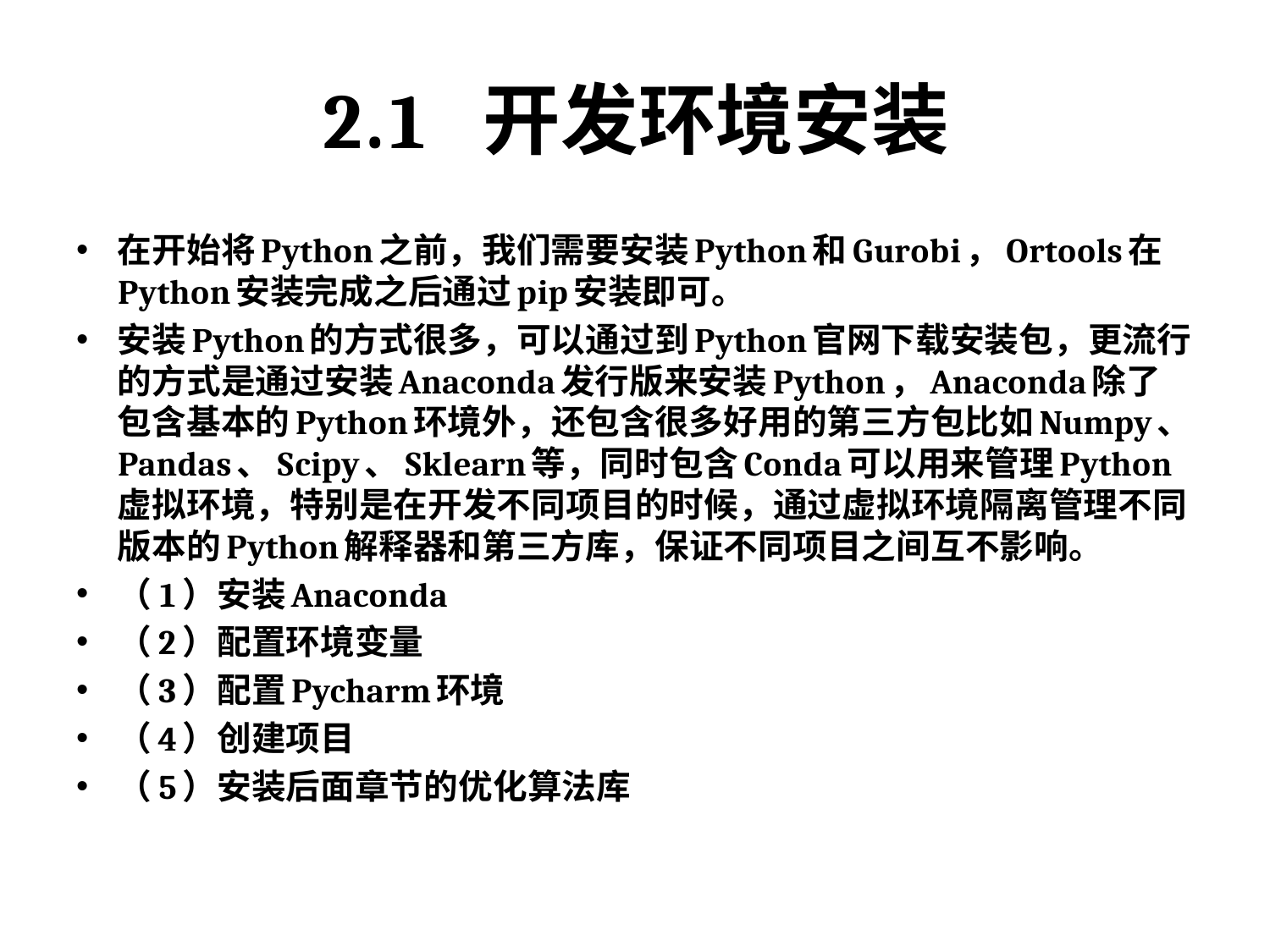

# 2.1  开发环境安装
在开始将Python之前，我们需要安装Python和Gurobi，Ortools在Python安装完成之后通过pip安装即可。
安装Python的方式很多，可以通过到Python官网下载安装包，更流行的方式是通过安装Anaconda发行版来安装Python，Anaconda除了包含基本的Python环境外，还包含很多好用的第三方包比如Numpy、Pandas、Scipy、Sklearn等，同时包含Conda可以用来管理Python虚拟环境，特别是在开发不同项目的时候，通过虚拟环境隔离管理不同版本的Python解释器和第三方库，保证不同项目之间互不影响。
（1）安装Anaconda
（2）配置环境变量
（3）配置Pycharm环境
（4）创建项目
（5）安装后面章节的优化算法库